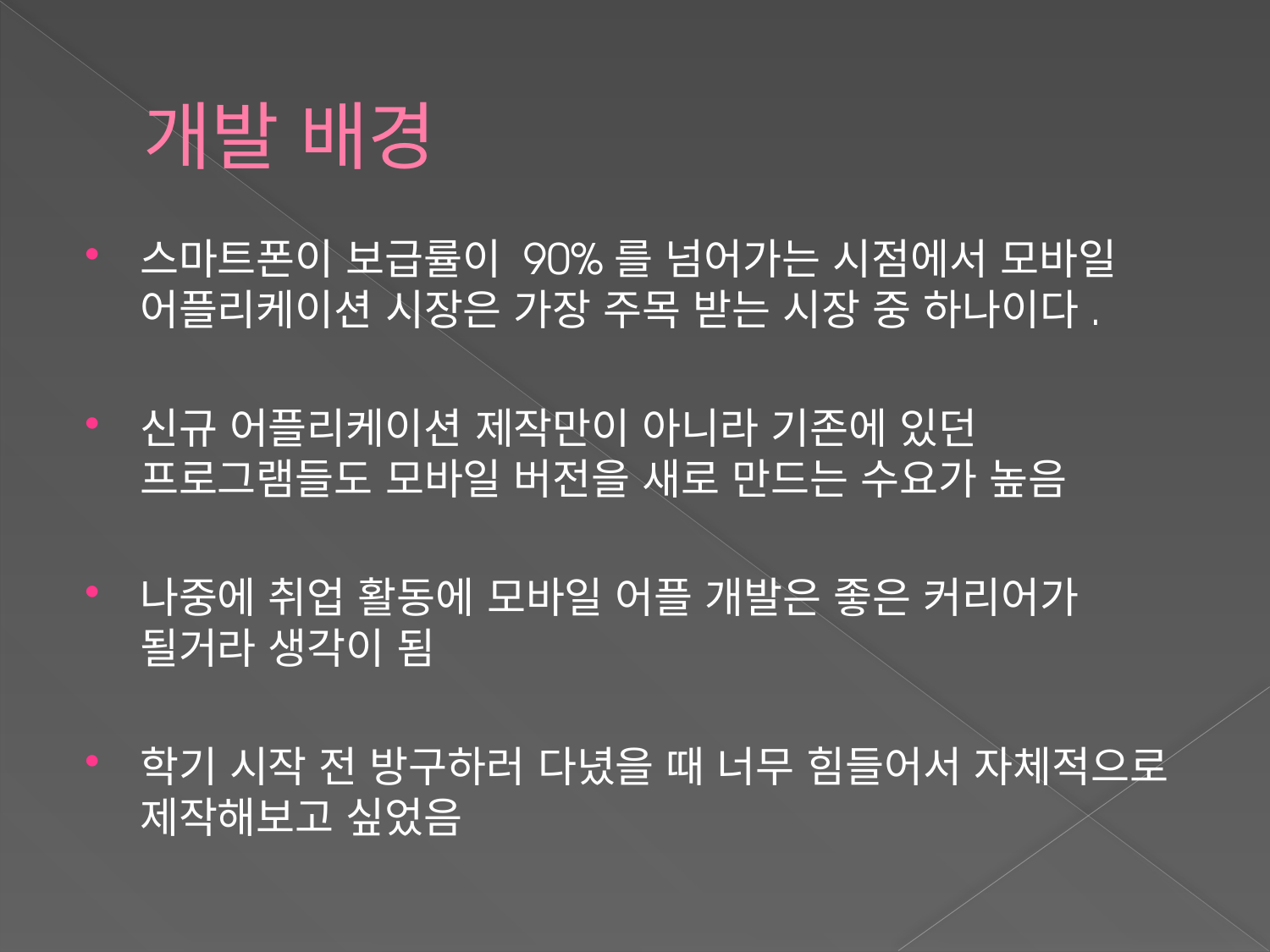

# 개발 배경
스마트폰이 보급률이 90%를 넘어가는 시점에서 모바일 어플리케이션 시장은 가장 주목 받는 시장 중 하나이다.

신규 어플리케이션 제작만이 아니라 기존에 있던 프로그램들도 모바일 버전을 새로 만드는 수요가 높음

나중에 취업 활동에 모바일 어플 개발은 좋은 커리어가 될거라 생각이 됨

학기 시작 전 방구하러 다녔을 때 너무 힘들어서 자체적으로 제작해보고 싶었음